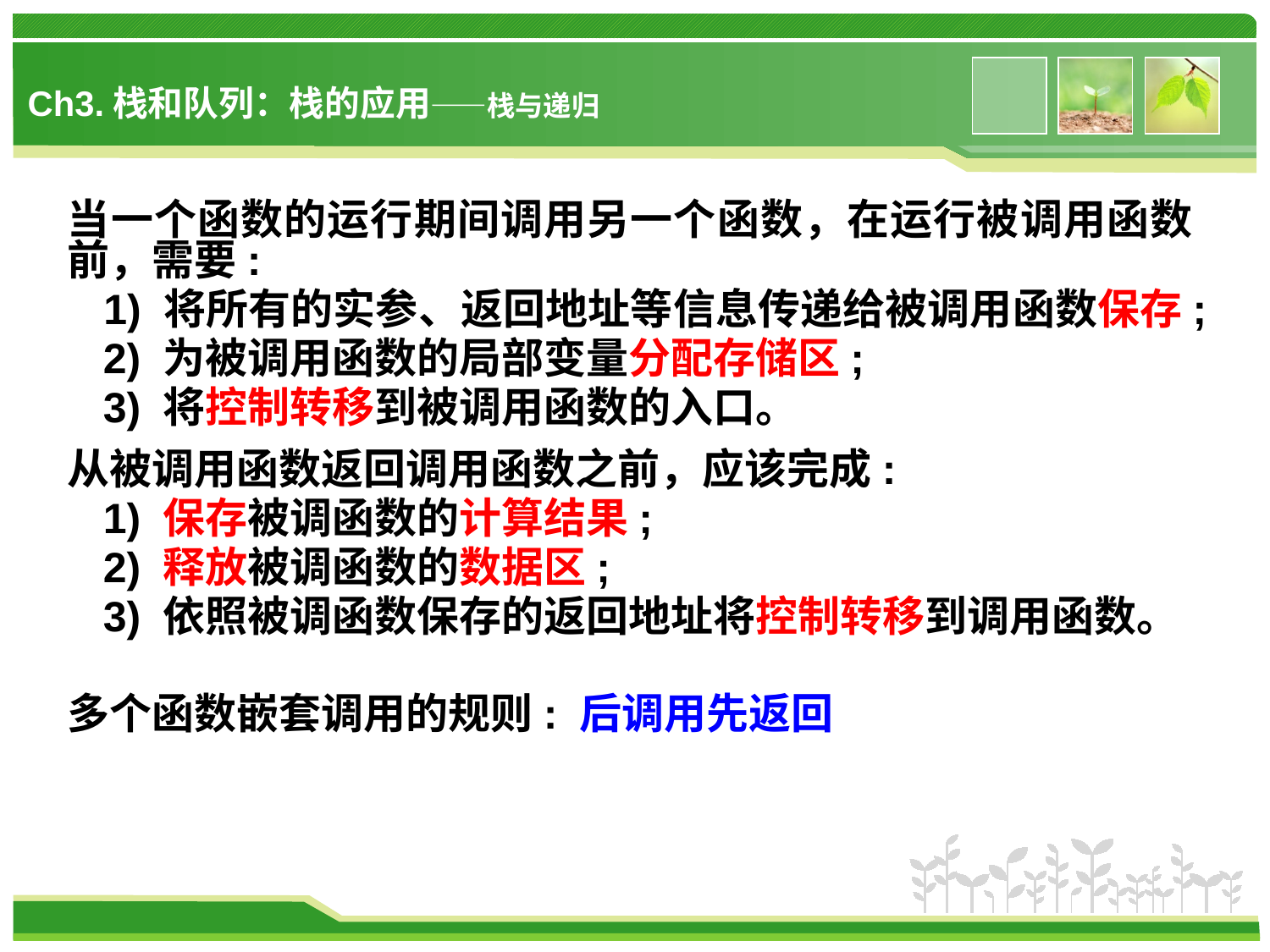

# Ch3.栈和队列：栈的应用——栈与递归
当一个函数的运行期间调用另一个函数，在运行被调用函数前，需要:
   1) 将所有的实参、返回地址等信息传递给被调用函数保存;
   2) 为被调用函数的局部变量分配存储区;
   3) 将控制转移到被调用函数的入口。
从被调用函数返回调用函数之前，应该完成:
   1) 保存被调函数的计算结果;
   2) 释放被调函数的数据区;
   3) 依照被调函数保存的返回地址将控制转移到调用函数。

多个函数嵌套调用的规则: 后调用先返回

44